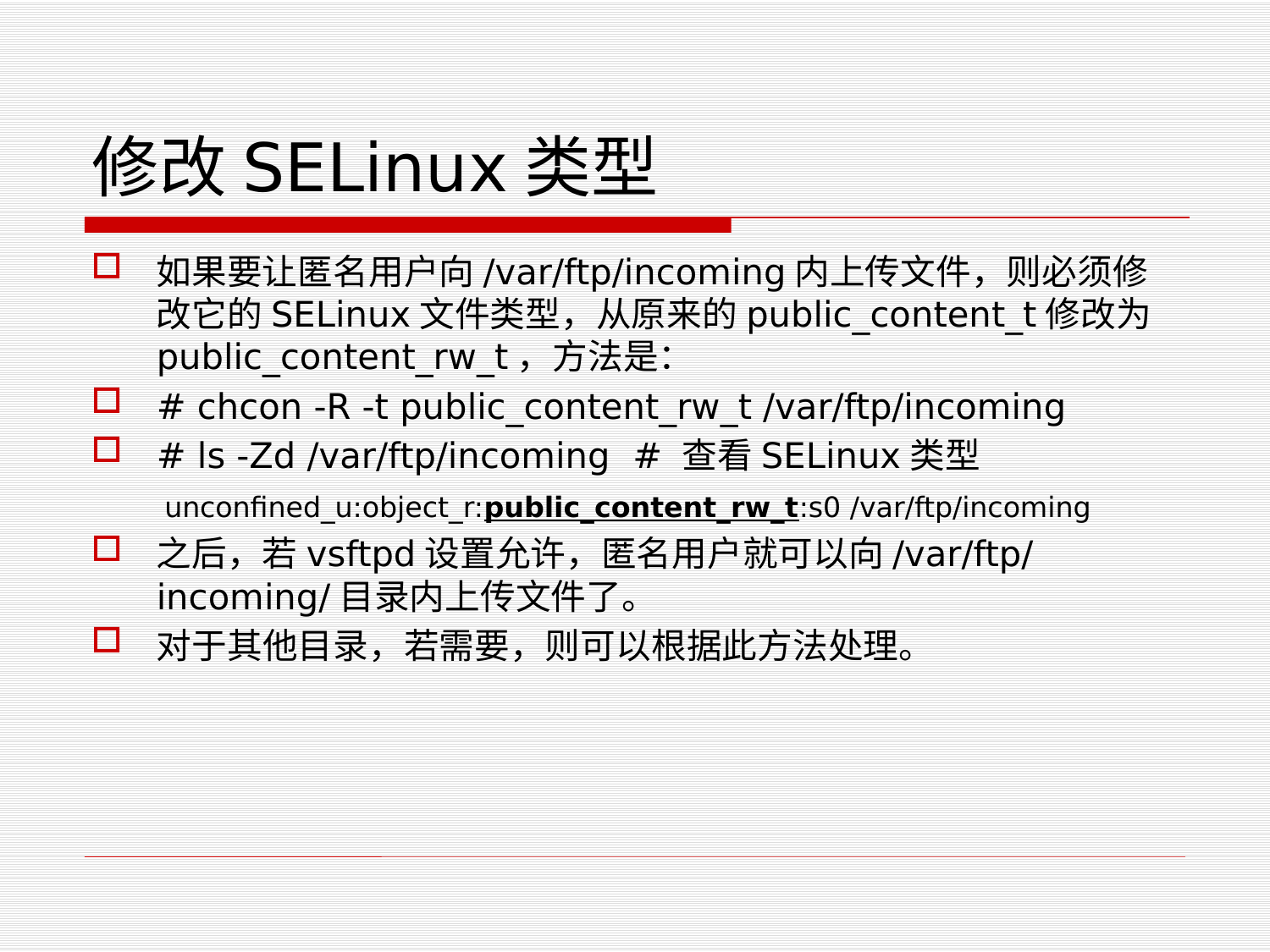

# 修改SELinux类型
如果要让匿名用户向/var/ftp/incoming内上传文件，则必须修改它的SELinux文件类型，从原来的public_content_t修改为public_content_rw_t，方法是：
# chcon -R -t public_content_rw_t /var/ftp/incoming
# ls -Zd /var/ftp/incoming  # 查看SELinux类型
        unconfined_u:object_r:public_content_rw_t:s0 /var/ftp/incoming
之后，若vsftpd设置允许，匿名用户就可以向/var/ftp/incoming/目录内上传文件了。
对于其他目录，若需要，则可以根据此方法处理。